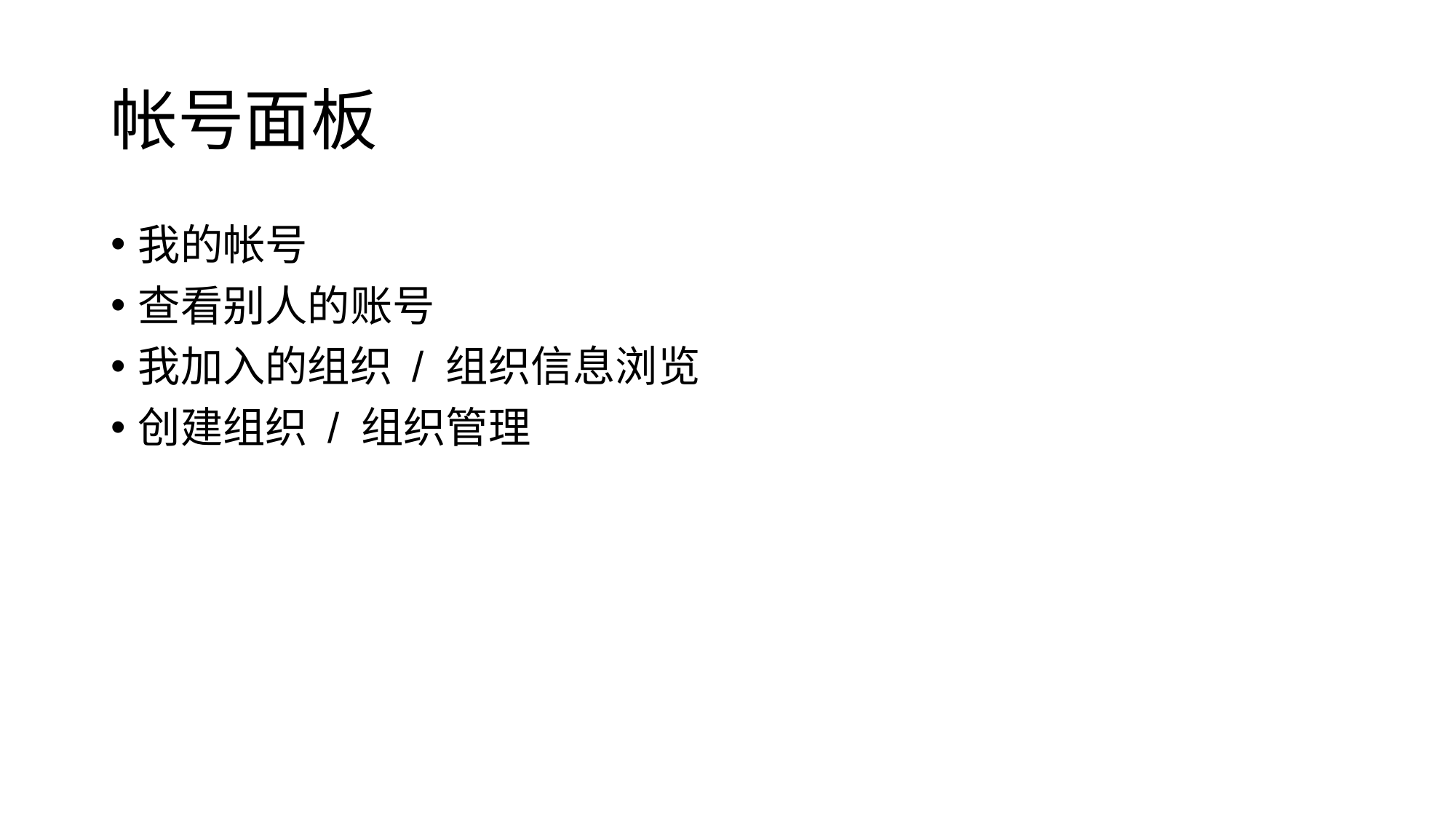

# 帐号面板
我的帐号
查看别人的账号
我加入的组织 / 组织信息浏览
创建组织 / 组织管理